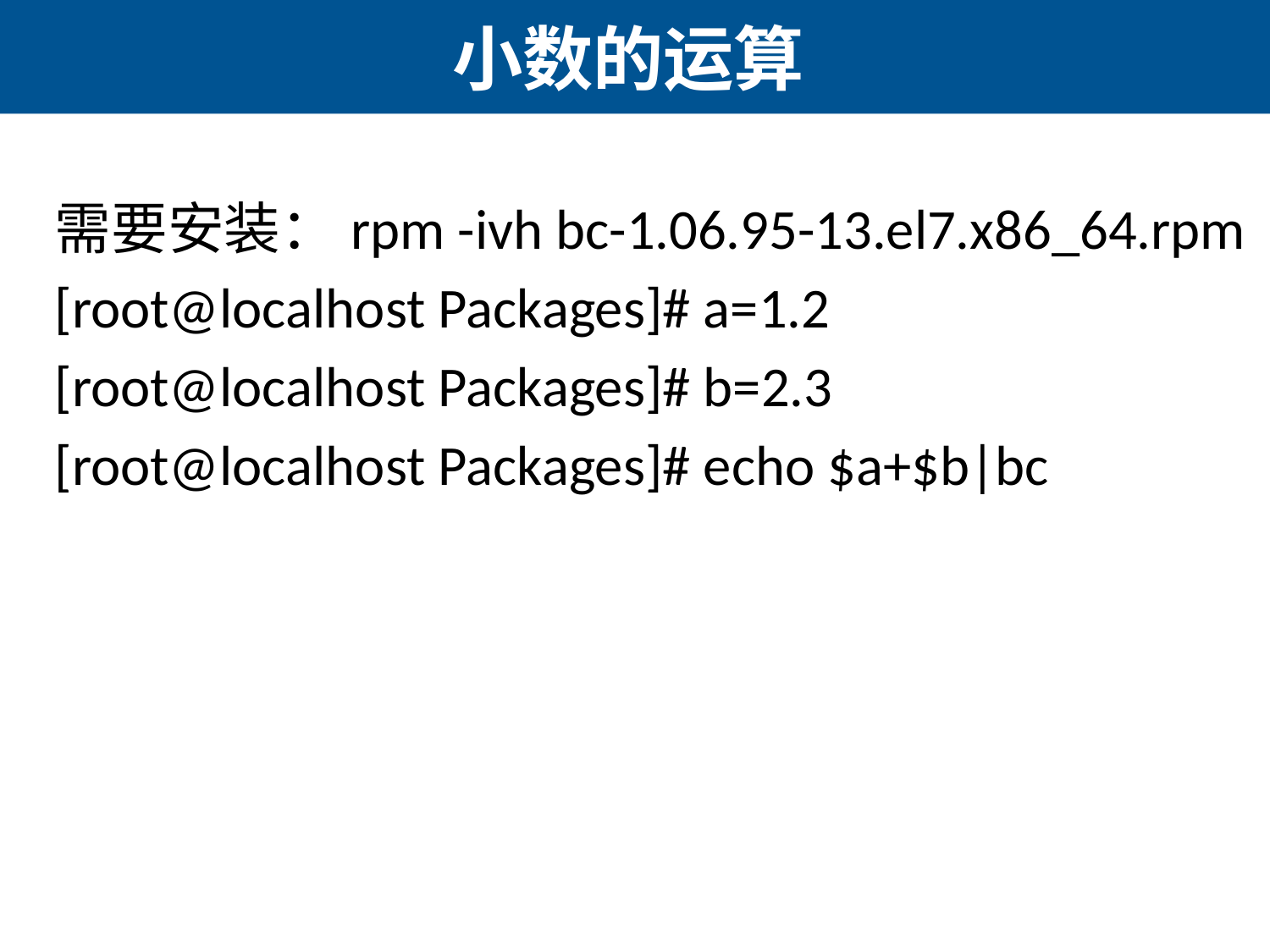

# 小数的运算
需要安装：rpm -ivh bc-1.06.95-13.el7.x86_64.rpm
[root@localhost Packages]# a=1.2
[root@localhost Packages]# b=2.3
[root@localhost Packages]# echo $a+$b|bc